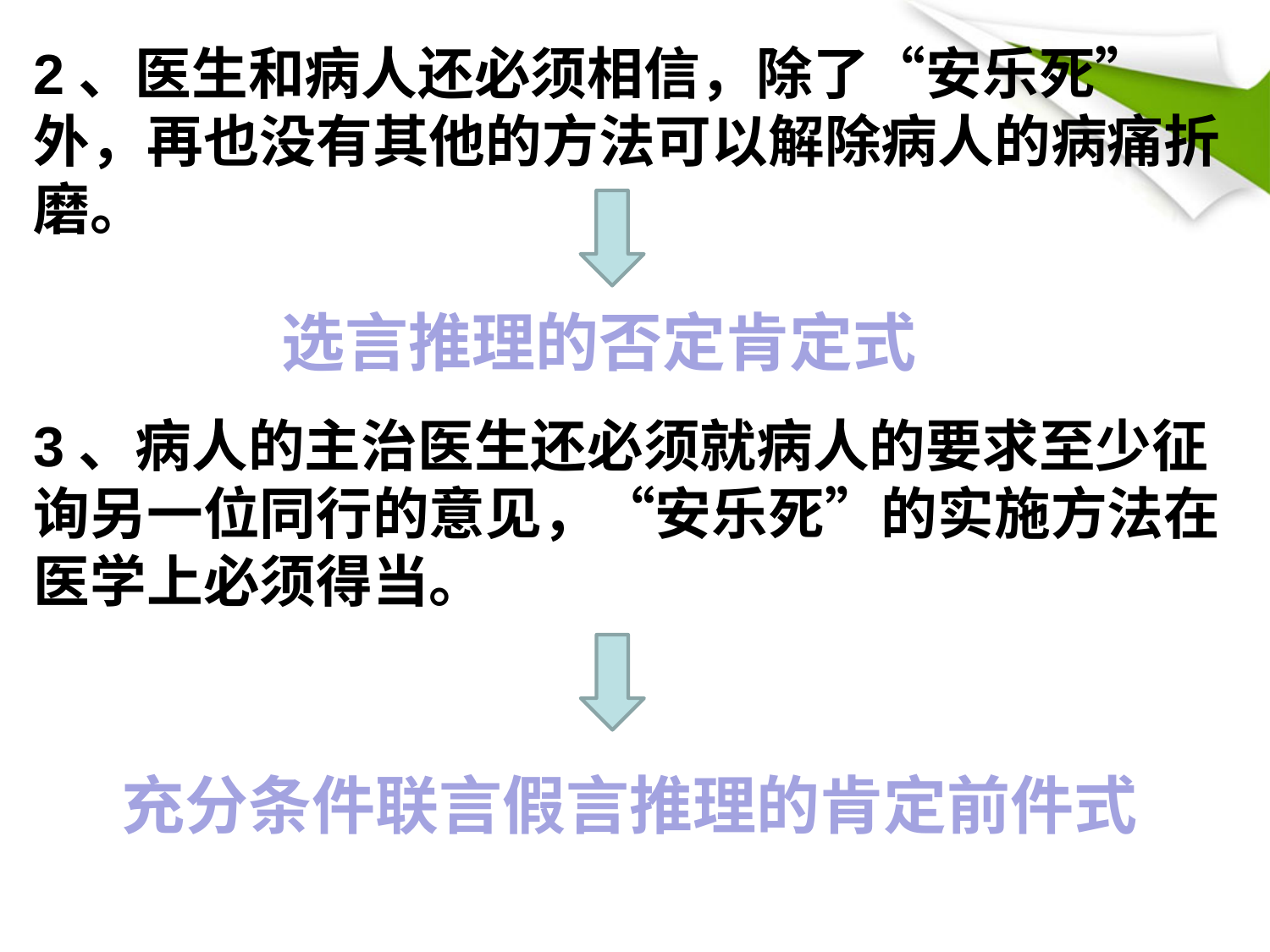

2、医生和病人还必须相信，除了“安乐死”外，再也没有其他的方法可以解除病人的病痛折磨。

3、病人的主治医生还必须就病人的要求至少征询另一位同行的意见，“安乐死”的实施方法在医学上必须得当。

充分条件联言假言推理的肯定前件式

选言推理的否定肯定式